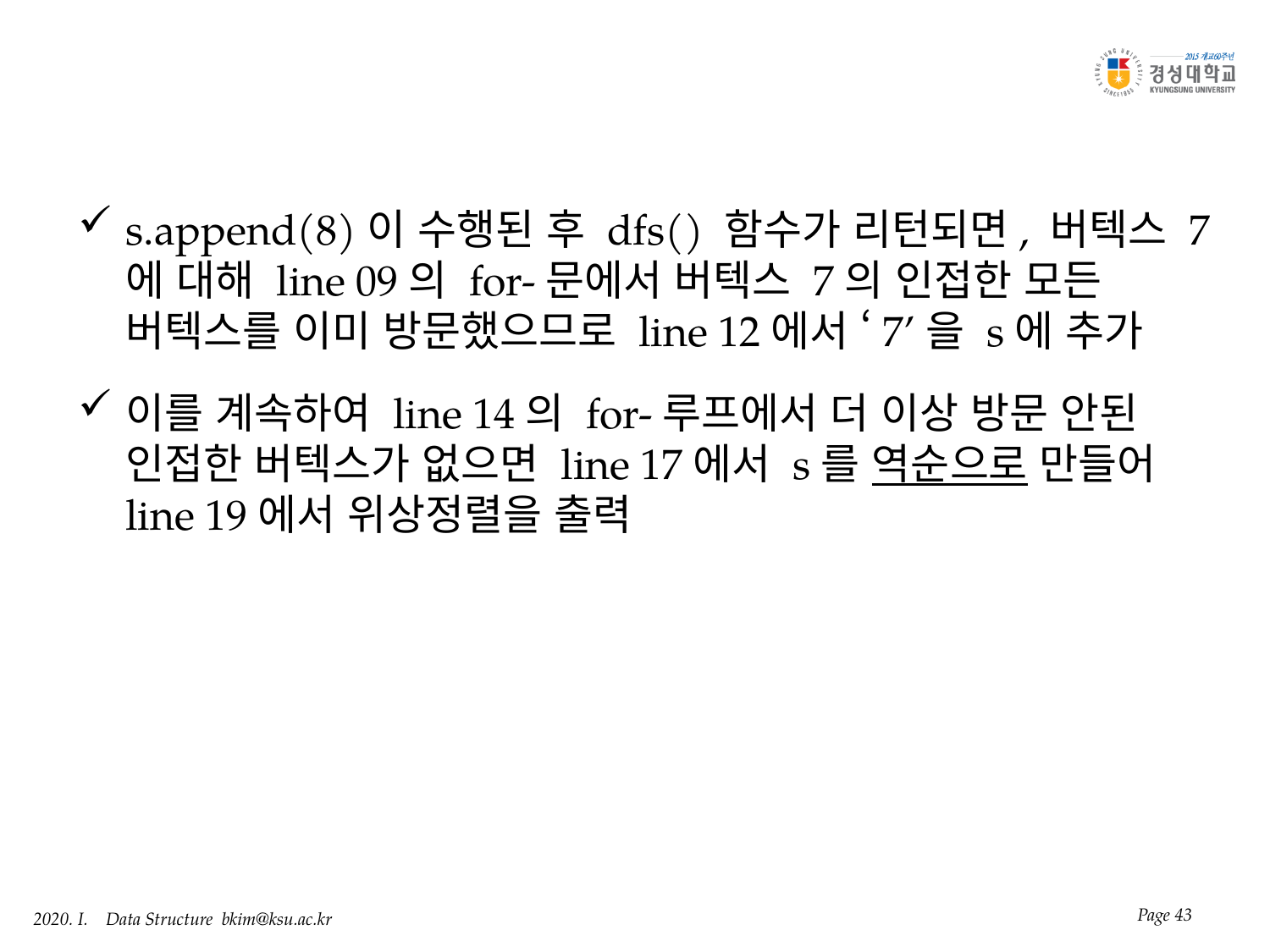

s.append(8)이 수행된 후 dfs() 함수가 리턴되면, 버텍스 7에 대해 line 09의 for-문에서 버텍스 7의 인접한 모든 버텍스를 이미 방문했으므로 line 12에서 ‘7’을 s에 추가
이를 계속하여 line 14의 for-루프에서 더 이상 방문 안된 인접한 버텍스가 없으면 line 17에서 s를 역순으로 만들어 line 19에서 위상정렬을 출력
Page 43